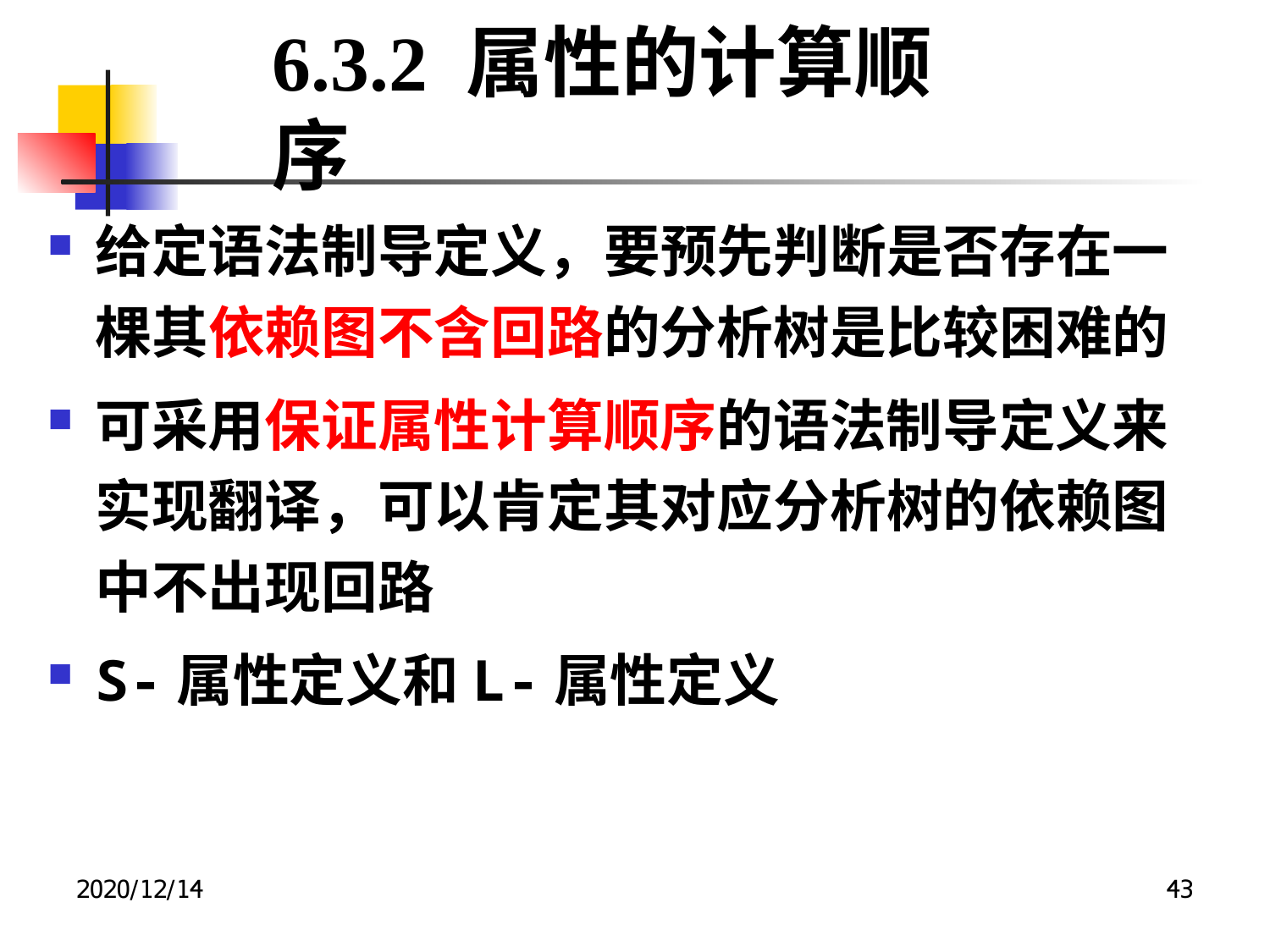

6.3.2 属性的计算顺序
给定语法制导定义，要预先判断是否存在一棵其依赖图不含回路的分析树是比较困难的
可采用保证属性计算顺序的语法制导定义来实现翻译，可以肯定其对应分析树的依赖图中不出现回路
S-属性定义和L-属性定义
2020/12/14
43